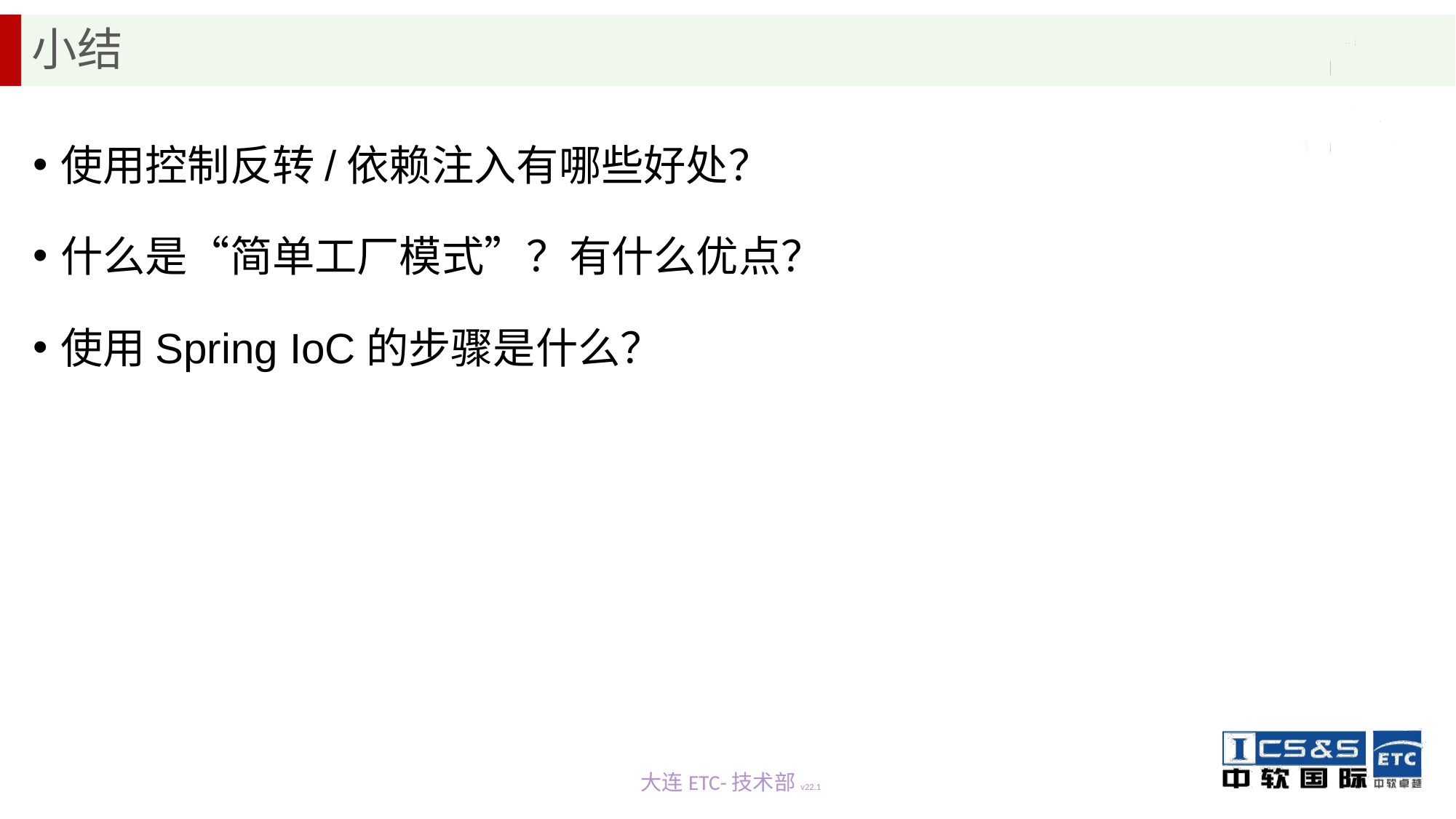

# 小结
使用控制反转/依赖注入有哪些好处？
什么是“简单工厂模式”？有什么优点？
使用Spring IoC的步骤是什么？